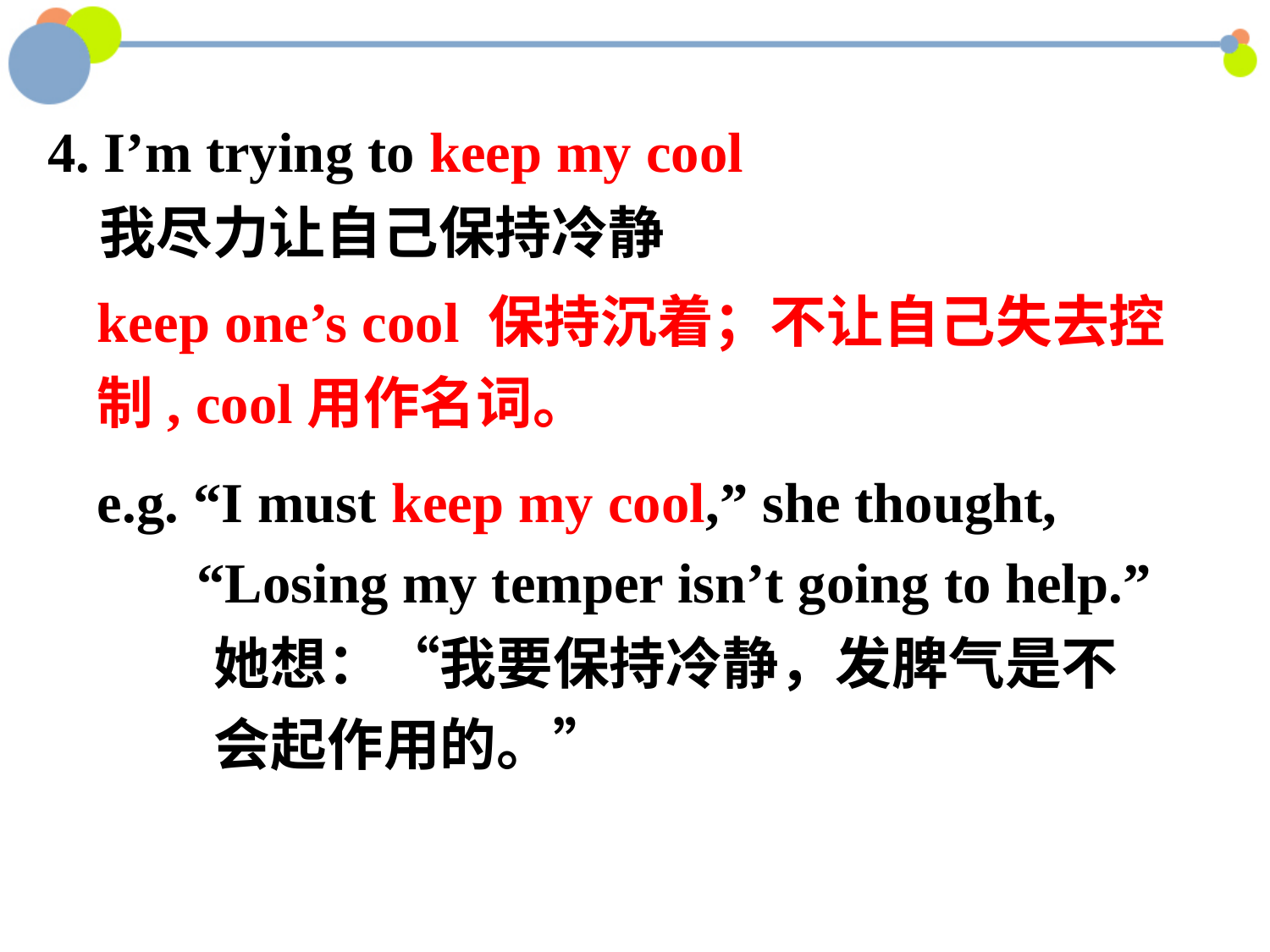

4. I’m trying to keep my cool
   我尽力让自己保持冷静
keep one’s cool 保持沉着；不让自己失去控制, cool用作名词。
e.g. “I must keep my cool,” she thought,
       “Losing my temper isn’t going to help.”
        她想：“我要保持冷静，发脾气是不
        会起作用的。”